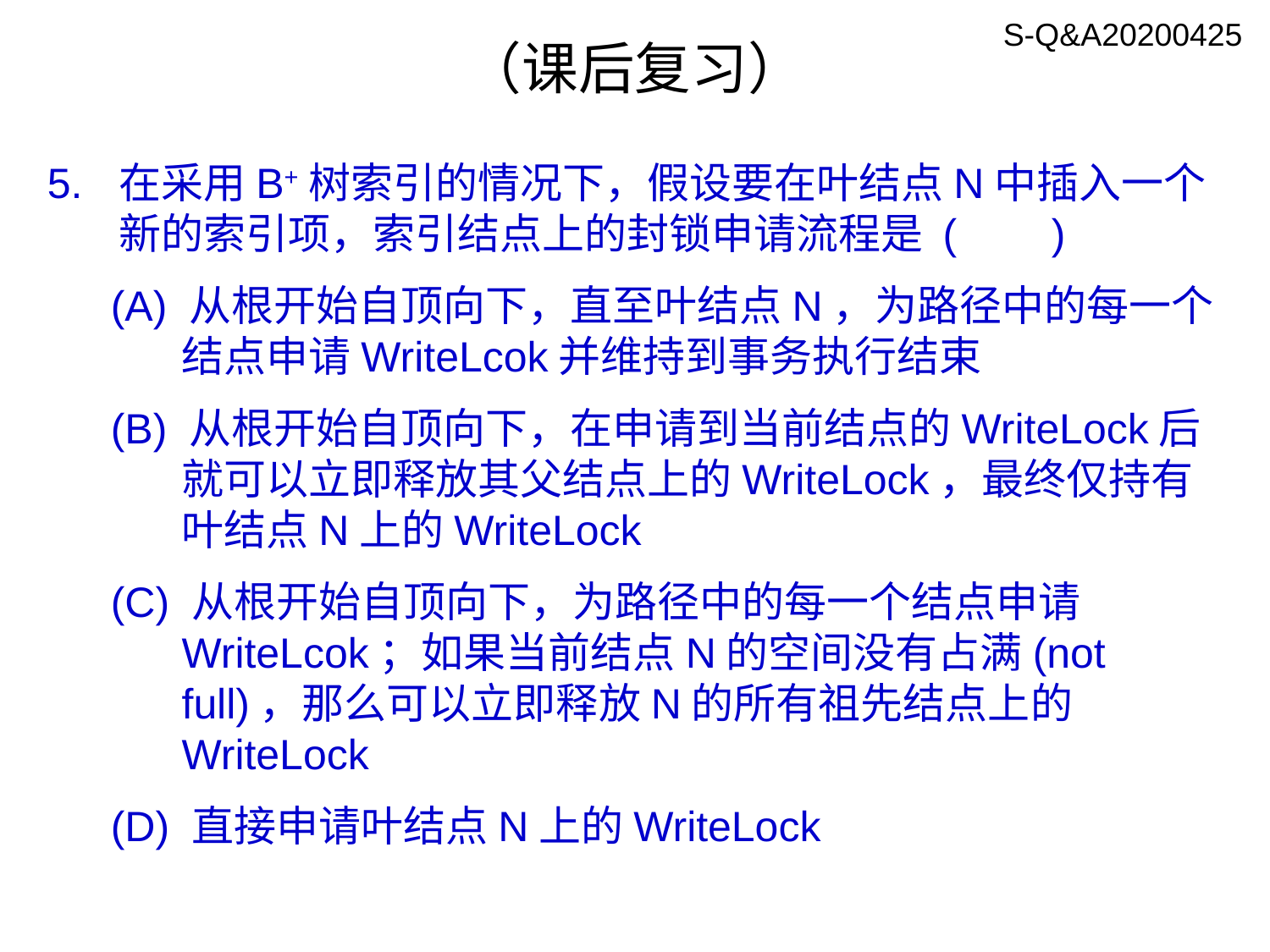

S-Q&A20200425
# （课后复习）
在采用B+树索引的情况下，假设要在叶结点N中插入一个新的索引项，索引结点上的封锁申请流程是 (        )
(A) 从根开始自顶向下，直至叶结点N，为路径中的每一个结点申请WriteLcok并维持到事务执行结束
(B) 从根开始自顶向下，在申请到当前结点的WriteLock后就可以立即释放其父结点上的WriteLock，最终仅持有叶结点N上的WriteLock
(C) 从根开始自顶向下，为路径中的每一个结点申请WriteLcok；如果当前结点N的空间没有占满(not full)，那么可以立即释放N的所有祖先结点上的WriteLock
(D) 直接申请叶结点N上的WriteLock